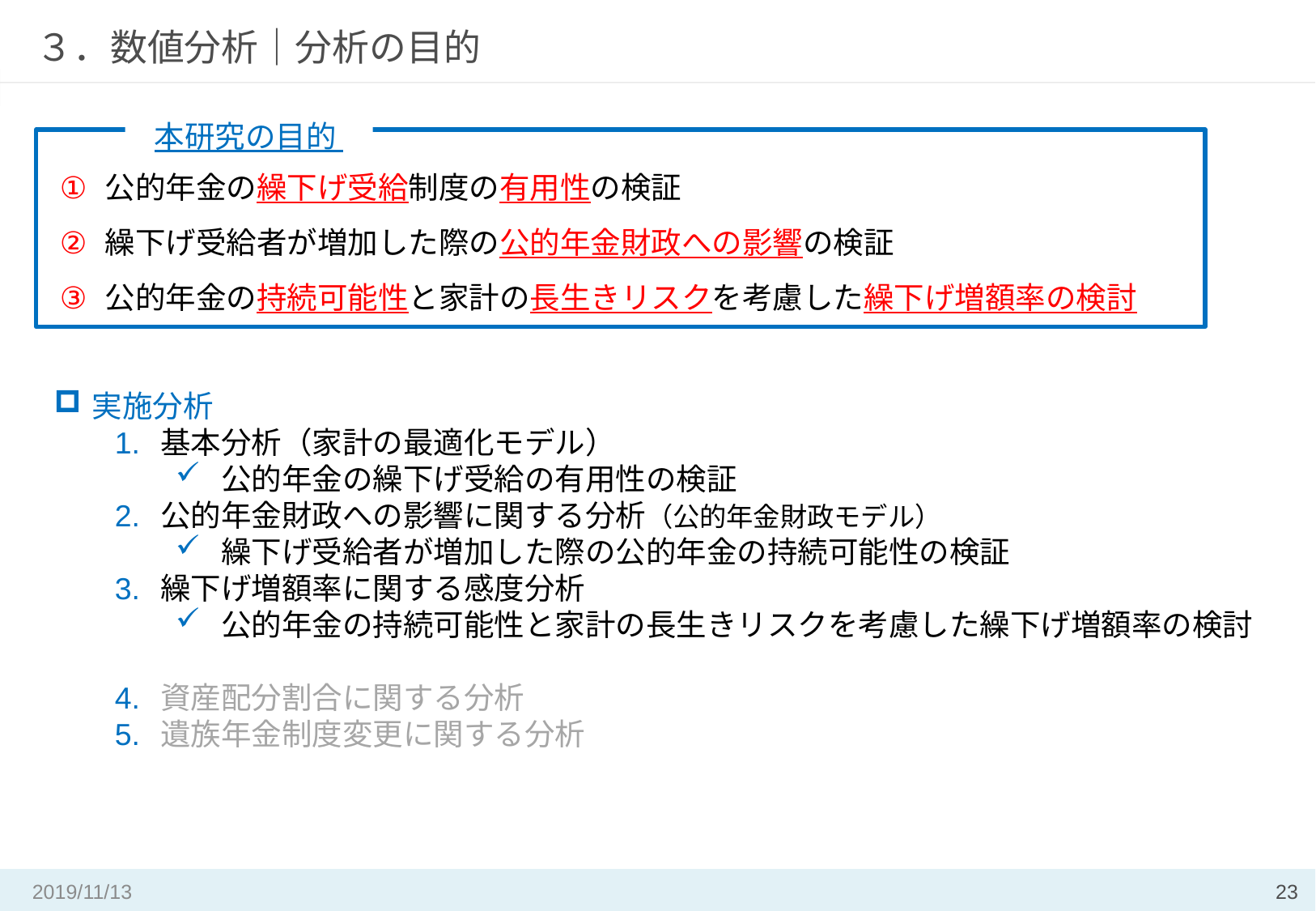

# ３．数値分析｜分析の目的
本研究の目的

公的年金の繰下げ受給制度の有用性の検証
繰下げ受給者が増加した際の公的年金財政への影響の検証
公的年金の持続可能性と家計の長生きリスクを考慮した繰下げ増額率の検討
実施分析
基本分析（家計の最適化モデル）
公的年金の繰下げ受給の有用性の検証
公的年金財政への影響に関する分析（公的年金財政モデル）
繰下げ受給者が増加した際の公的年金の持続可能性の検証
繰下げ増額率に関する感度分析
公的年金の持続可能性と家計の長生きリスクを考慮した繰下げ増額率の検討

資産配分割合に関する分析
遺族年金制度変更に関する分析

2019/11/13
23